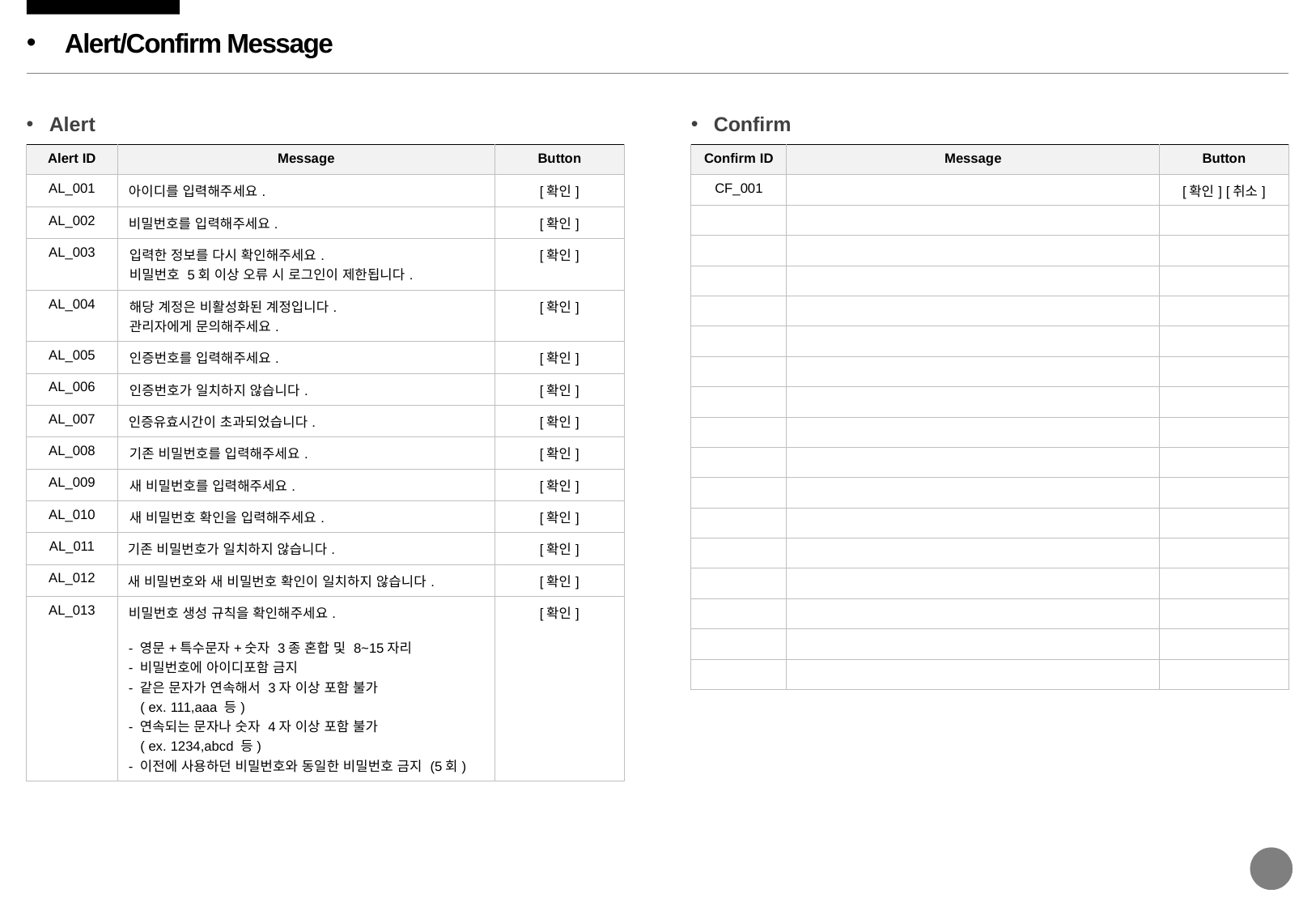

Alert/Confirm Message
Alert
Confirm
| Alert ID | Message | Button |
| --- | --- | --- |
| AL\_001 | 아이디를 입력해주세요. | [확인] |
| AL\_002 | 비밀번호를 입력해주세요. | [확인] |
| AL\_003 | 입력한 정보를 다시 확인해주세요. 비밀번호 5회 이상 오류 시 로그인이 제한됩니다. | [확인] |
| AL\_004 | 해당 계정은 비활성화된 계정입니다. 관리자에게 문의해주세요. | [확인] |
| AL\_005 | 인증번호를 입력해주세요. | [확인] |
| AL\_006 | 인증번호가 일치하지 않습니다. | [확인] |
| AL\_007 | 인증유효시간이 초과되었습니다. | [확인] |
| AL\_008 | 기존 비밀번호를 입력해주세요. | [확인] |
| AL\_009 | 새 비밀번호를 입력해주세요. | [확인] |
| AL\_010 | 새 비밀번호 확인을 입력해주세요. | [확인] |
| AL\_011 | 기존 비밀번호가 일치하지 않습니다. | [확인] |
| AL\_012 | 새 비밀번호와 새 비밀번호 확인이 일치하지 않습니다. | [확인] |
| AL\_013 | 비밀번호 생성 규칙을 확인해주세요. - 영문+특수문자+숫자 3종 혼합 및 8~15자리 - 비밀번호에 아이디포함 금지 - 같은 문자가 연속해서 3자 이상 포함 불가 ( ex. 111,aaa 등) - 연속되는 문자나 숫자 4자 이상 포함 불가 ( ex. 1234,abcd 등) - 이전에 사용하던 비밀번호와 동일한 비밀번호 금지 (5회) | [확인] |
| Confirm ID | Message | Button |
| --- | --- | --- |
| CF\_001 |  | [확인] [취소] |
|  |  |  |
|  |  |  |
|  |  |  |
|  |  |  |
|  |  |  |
|  |  |  |
|  |  |  |
|  |  |  |
|  |  |  |
|  |  |  |
|  |  |  |
|  |  |  |
|  |  |  |
|  |  |  |
|  |  |  |
|  |  |  |
15